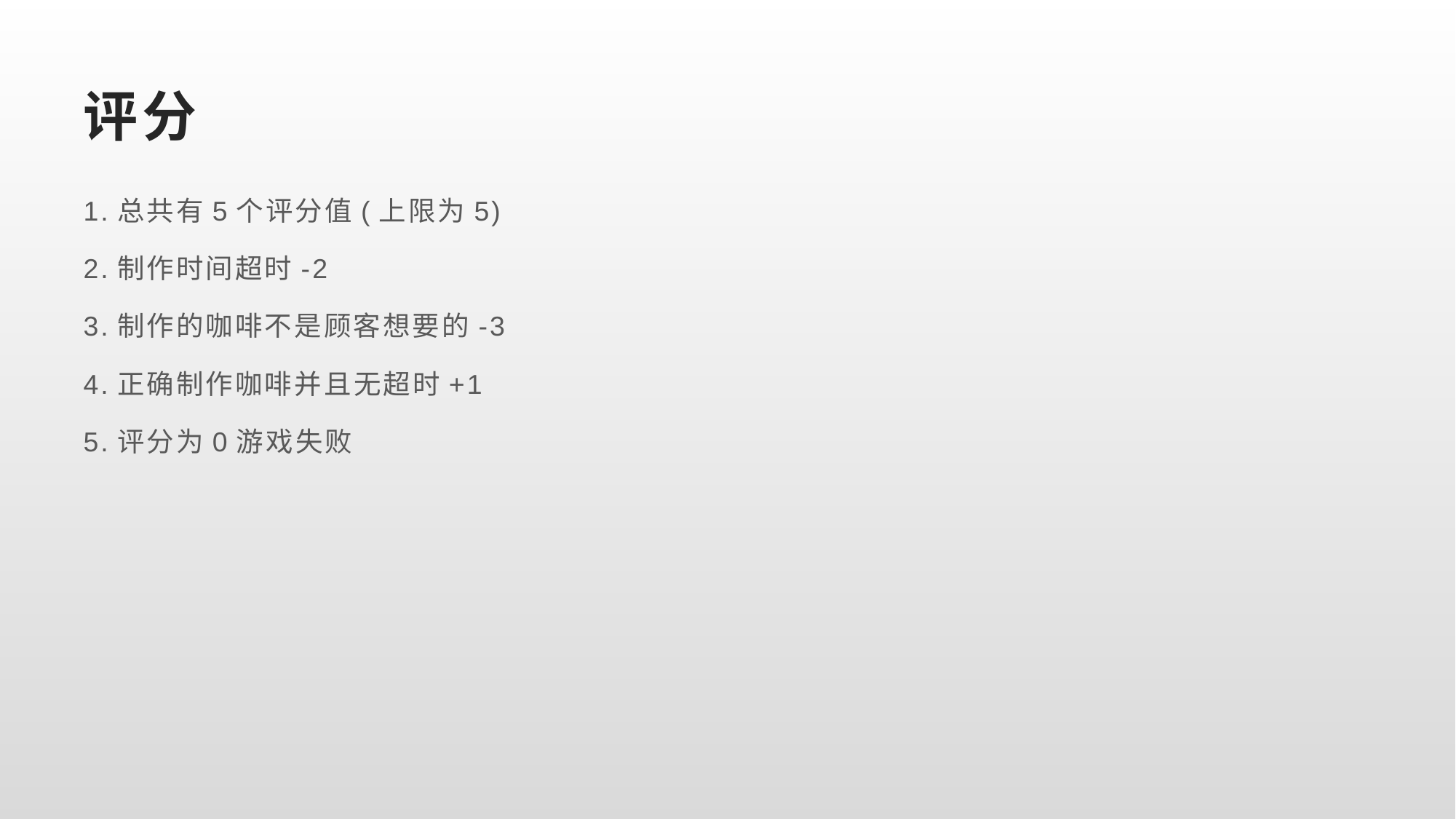

# 评分
1.总共有5个评分值(上限为5)
2.制作时间超时-2
3.制作的咖啡不是顾客想要的-3
4.正确制作咖啡并且无超时+1
5.评分为0游戏失败